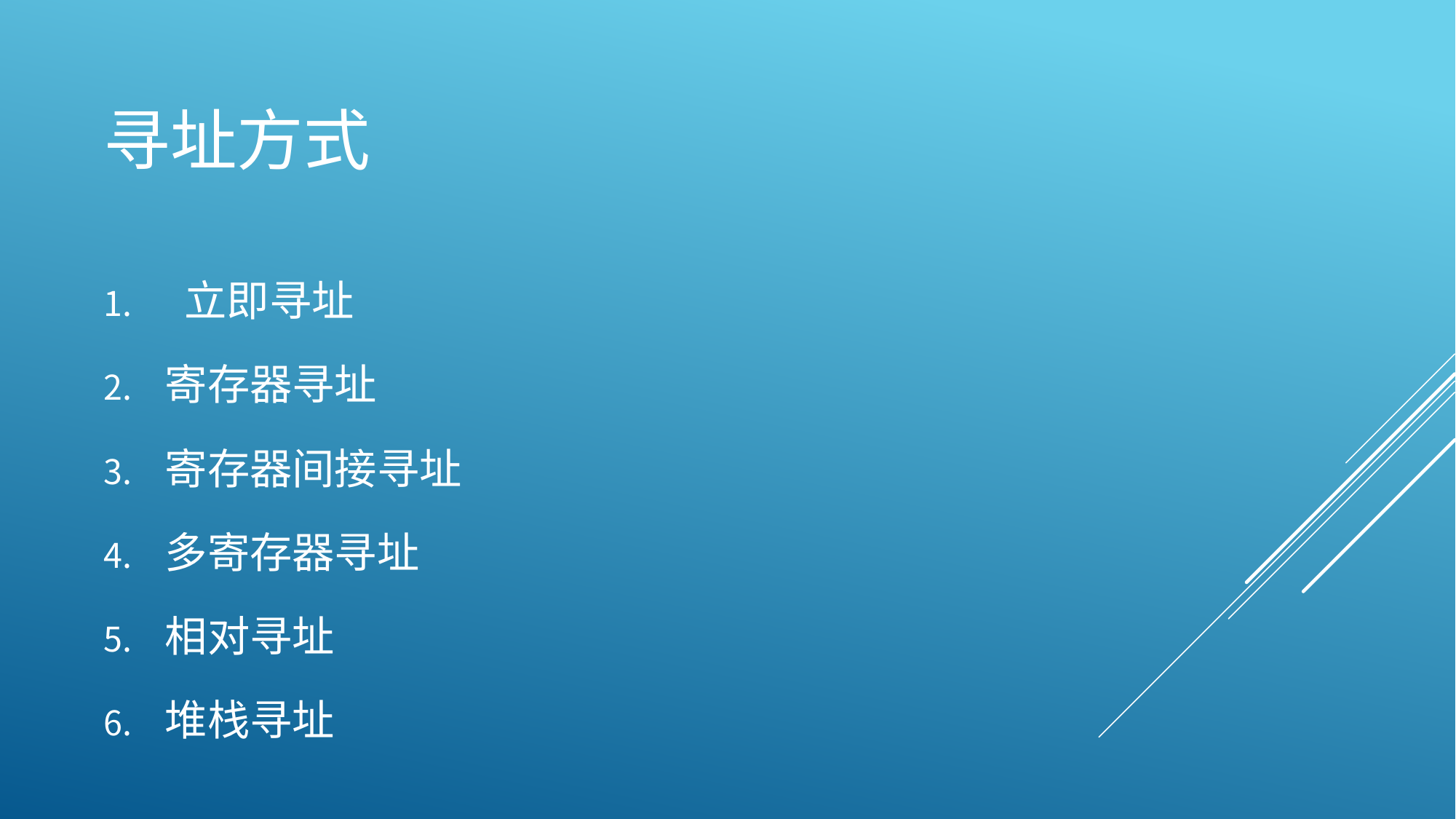

# 寻址方式
 立即寻址
寄存器寻址
寄存器间接寻址
多寄存器寻址
相对寻址
堆栈寻址